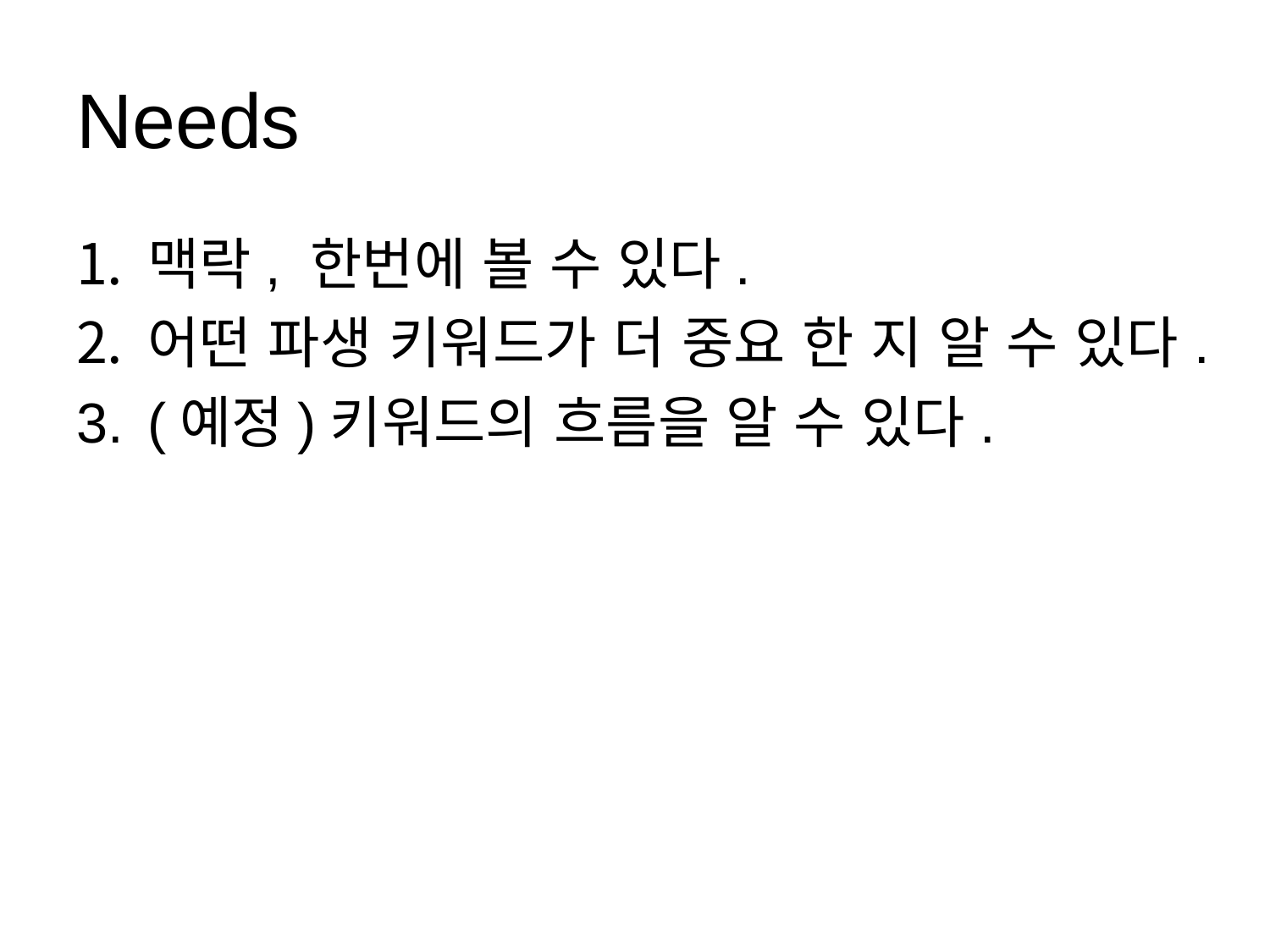

# Needs
맥락, 한번에 볼 수 있다.
어떤 파생 키워드가 더 중요 한 지 알 수 있다.
(예정)키워드의 흐름을 알 수 있다.